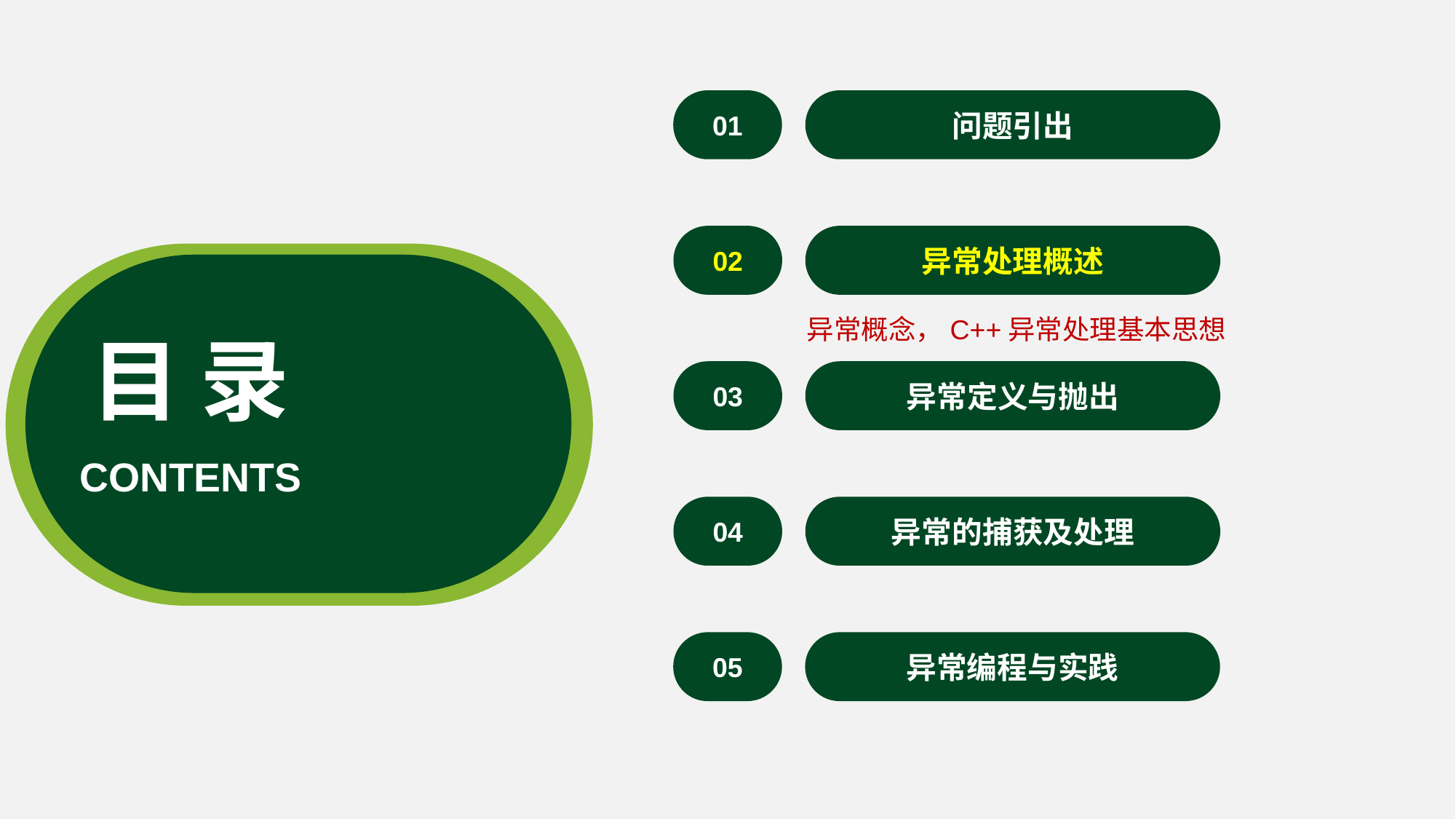

01
问题引出
02
异常处理概述

异常概念，C++异常处理基本思想
目 录
03
异常定义与抛出
CONTENTS
04
异常的捕获及处理
05
异常编程与实践